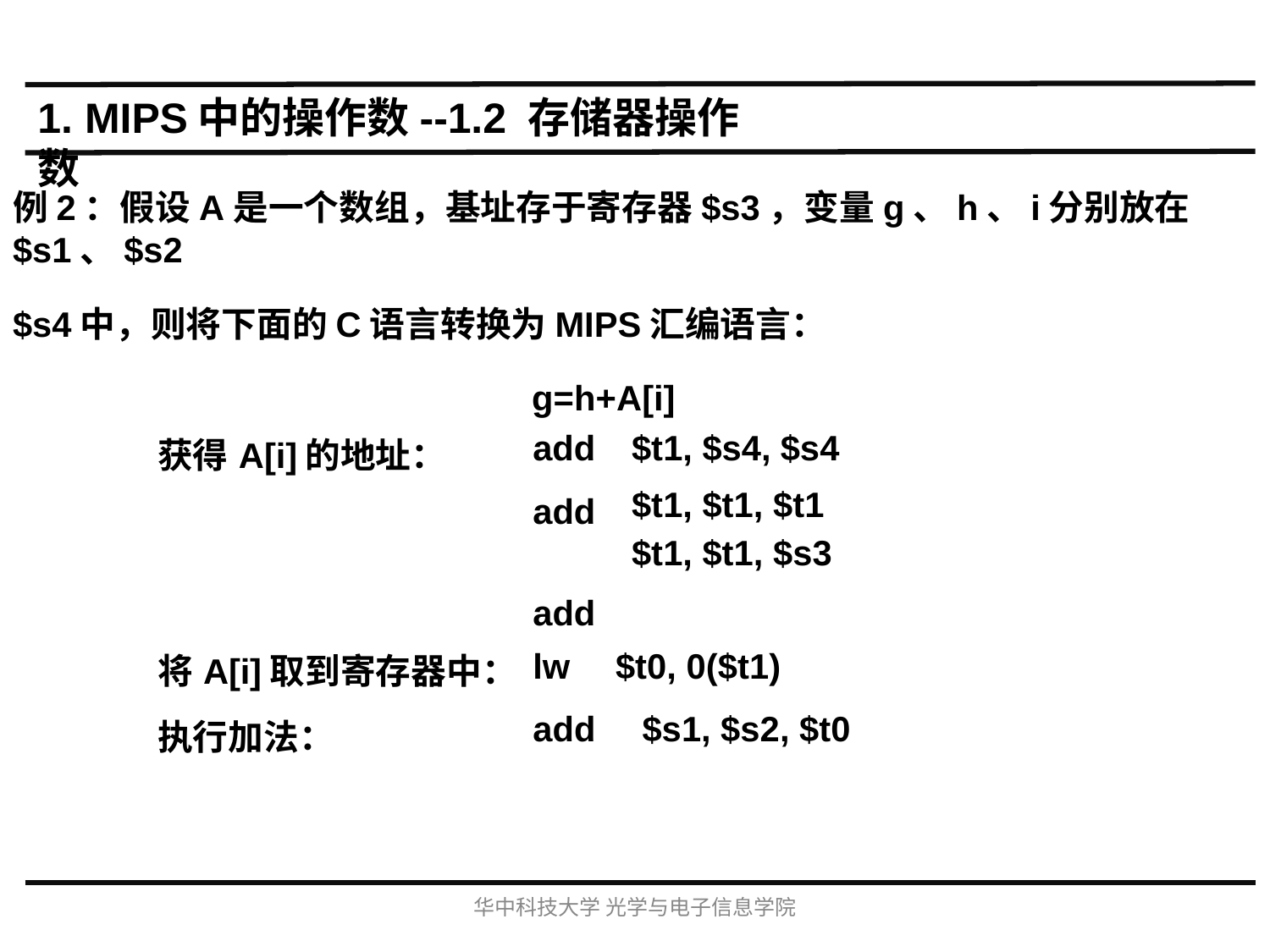

# 1. MIPS中的操作数--1.2 存储器操作数
例2：假设A是一个数组，基址存于寄存器$s3，变量g、h、i分别放在$s1、$s2
$s4中，则将下面的C语言转换为MIPS汇编语言：
g=h+A[i]
| 获得A[i]的地址： | add | $t1, $s4, $s4 |
| --- | --- | --- |
|  | add add | $t1, $t1, $t1 $t1, $t1, $s3 |
| 将A[i]取到寄存器中： | lw | $t0, 0($t1) |
| 执行加法： | add | $s1, $s2, $t0 |
华中科技大学光学与电子信息学院